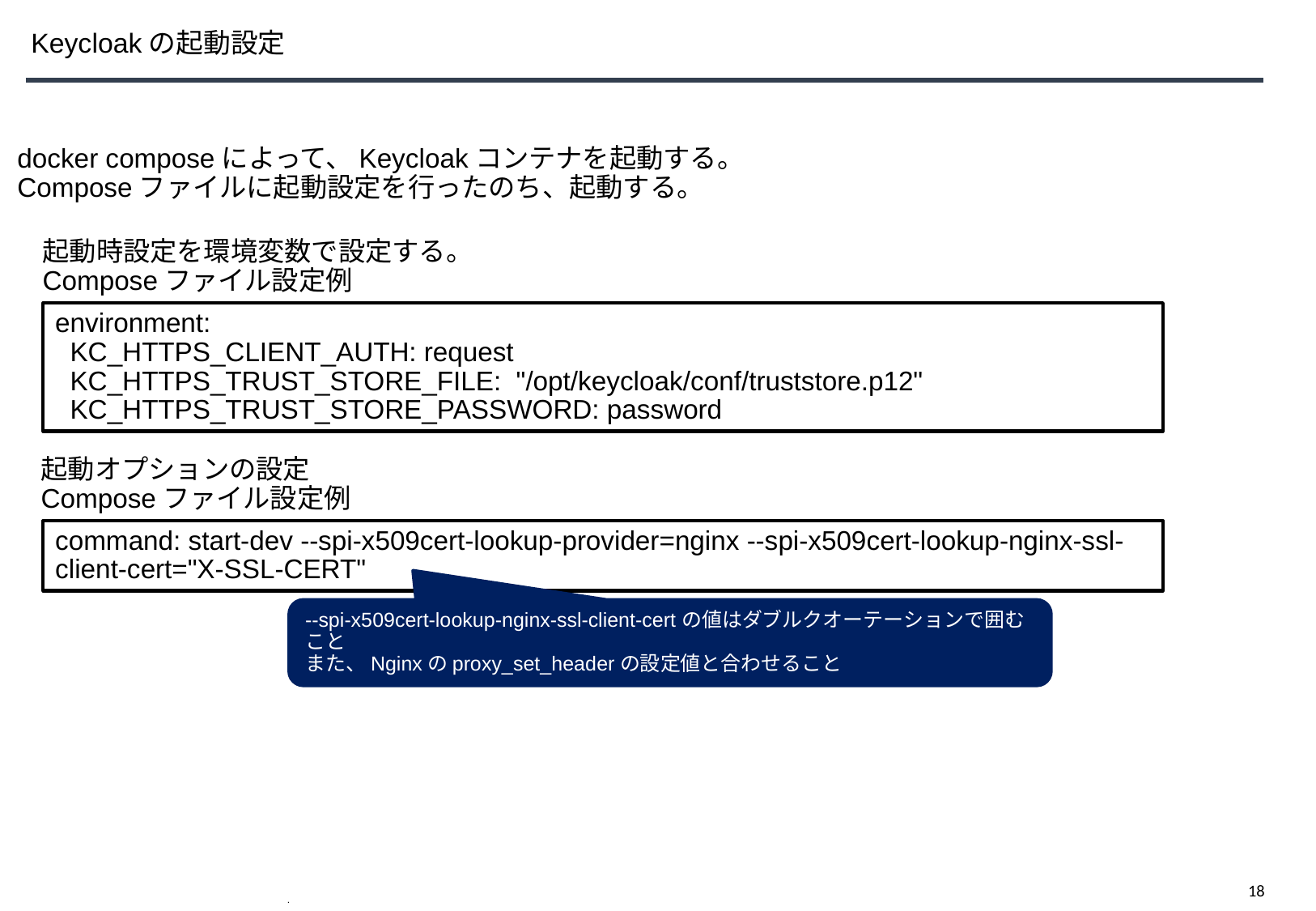

# Keycloakの起動設定
docker composeによって、Keycloakコンテナを起動する。
Composeファイルに起動設定を行ったのち、起動する。
起動時設定を環境変数で設定する。
Composeファイル設定例
environment:
  KC_HTTPS_CLIENT_AUTH: request
  KC_HTTPS_TRUST_STORE_FILE:  "/opt/keycloak/conf/truststore.p12"
  KC_HTTPS_TRUST_STORE_PASSWORD: password
起動オプションの設定
Composeファイル設定例
command: start-dev --spi-x509cert-lookup-provider=nginx --spi-x509cert-lookup-nginx-ssl-client-cert="X-SSL-CERT"
--spi-x509cert-lookup-nginx-ssl-client-certの値はダブルクオーテーションで囲むこと
また、Nginxのproxy_set_headerの設定値と合わせること